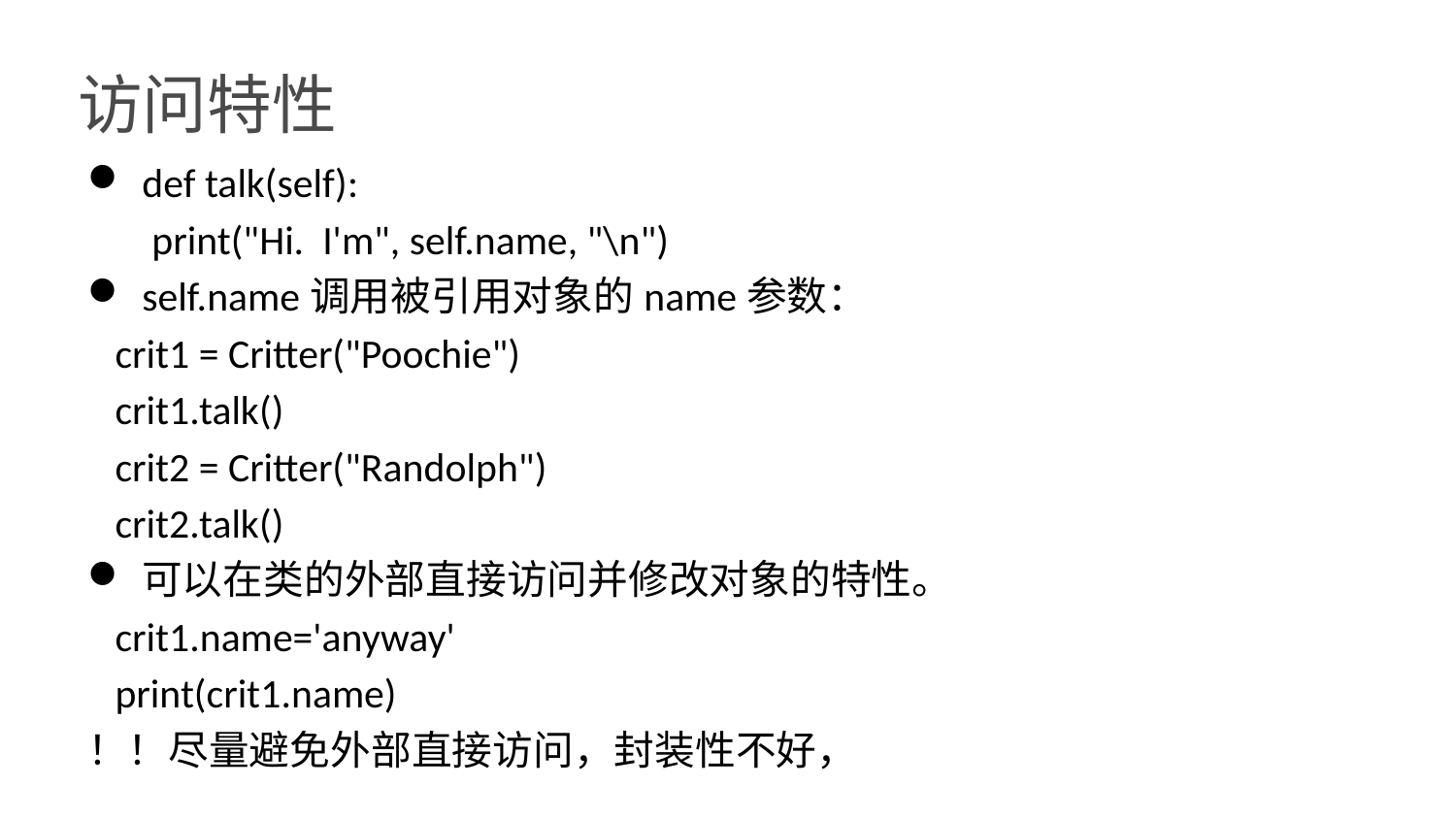

访问特性
def talk(self):
       print("Hi.  I'm", self.name, "\n")
self.name调用被引用对象的name参数：
   crit1 = Critter("Poochie")
   crit1.talk()
   crit2 = Critter("Randolph")
   crit2.talk()
可以在类的外部直接访问并修改对象的特性。
   crit1.name='anyway'
   print(crit1.name)
！！尽量避免外部直接访问，封装性不好，
14